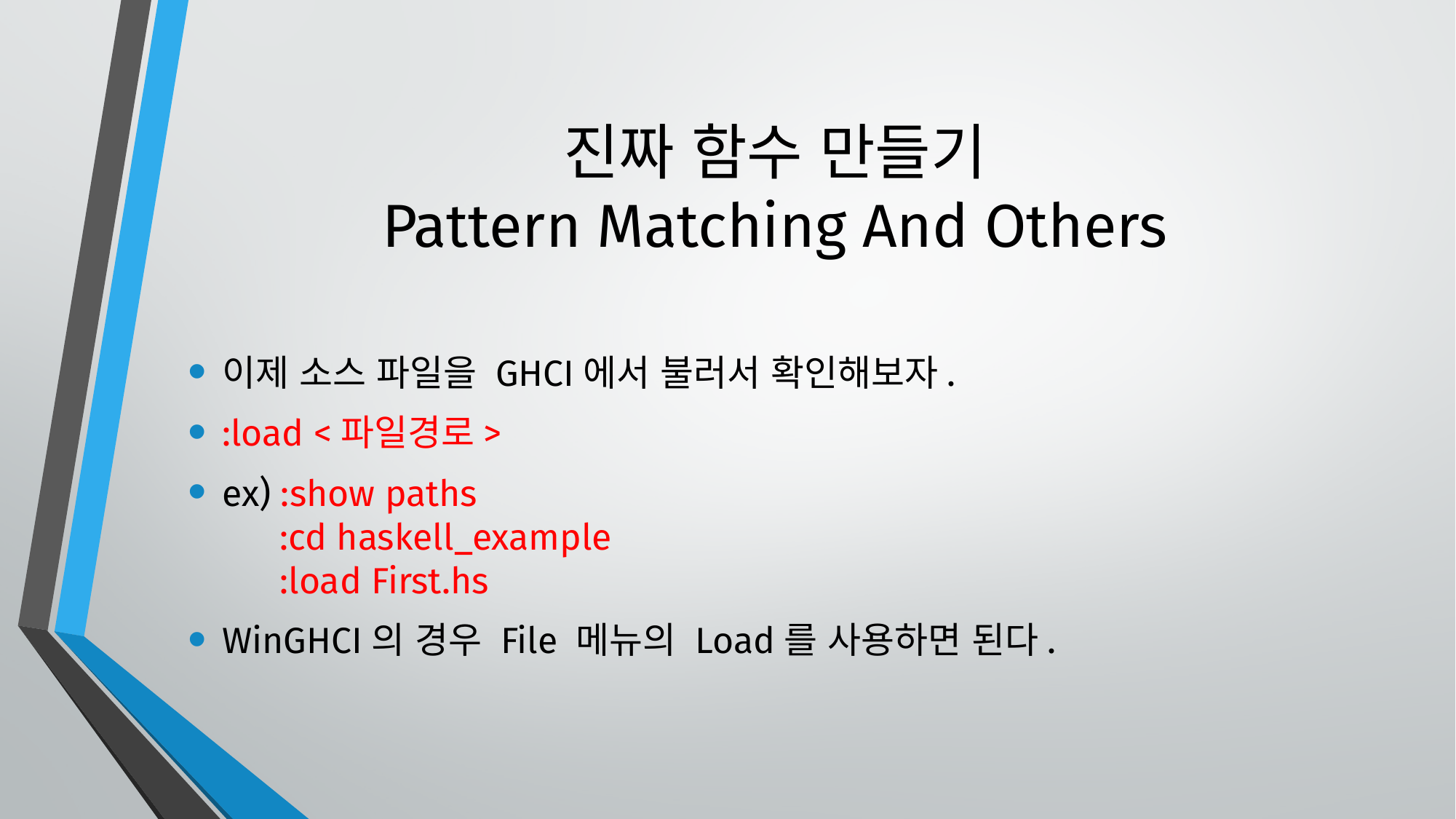

# 진짜 함수 만들기 Pattern Matching And Others
이제 소스 파일을 GHCI에서 불러서 확인해보자.
:load <파일경로>
ex) :show paths
      :cd haskell_example
      :load First.hs
WinGHCI의 경우 File 메뉴의 Load를 사용하면 된다.